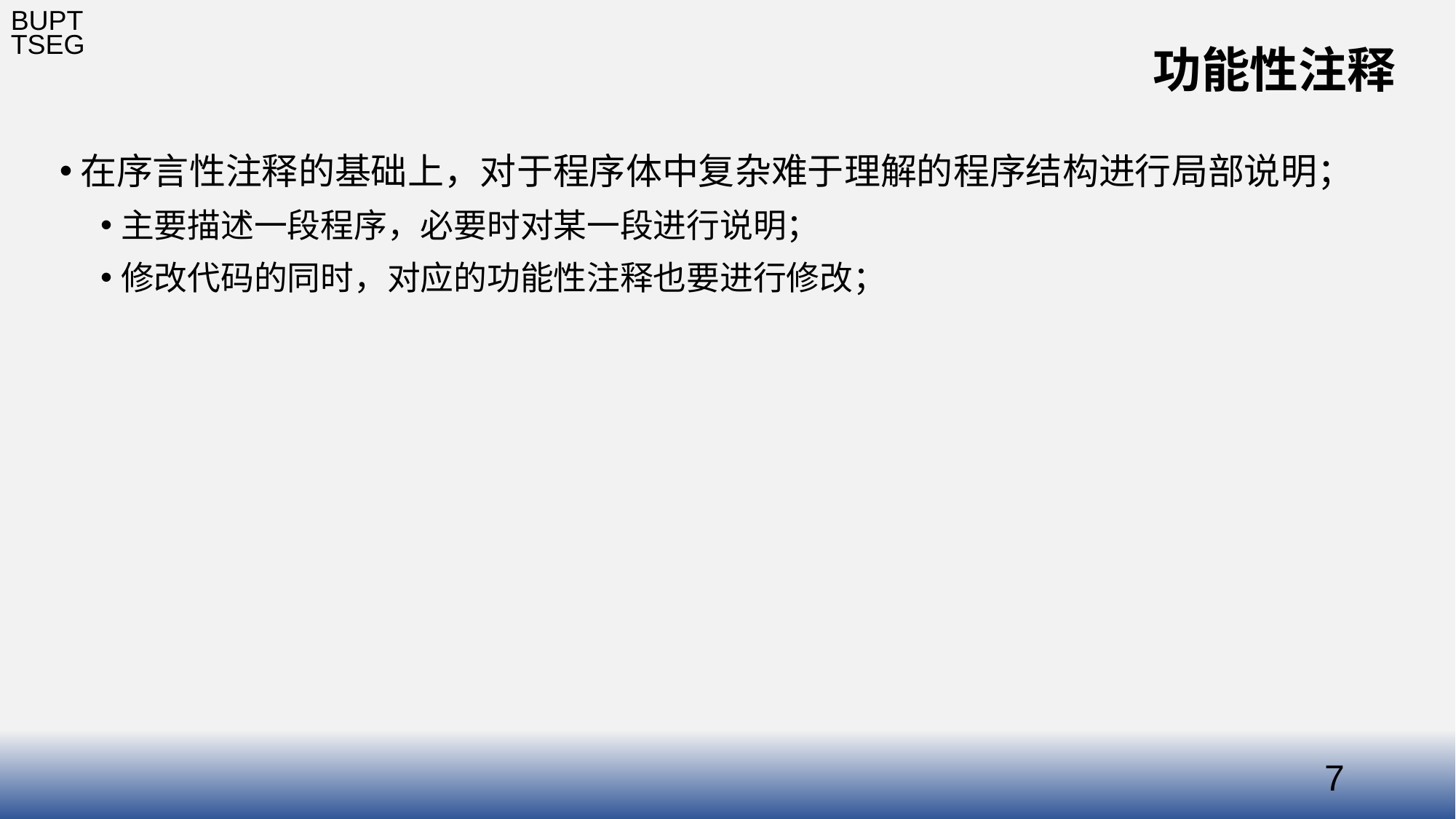

# 功能性注释
在序言性注释的基础上，对于程序体中复杂难于理解的程序结构进行局部说明；
主要描述一段程序，必要时对某一段进行说明；
修改代码的同时，对应的功能性注释也要进行修改；
7